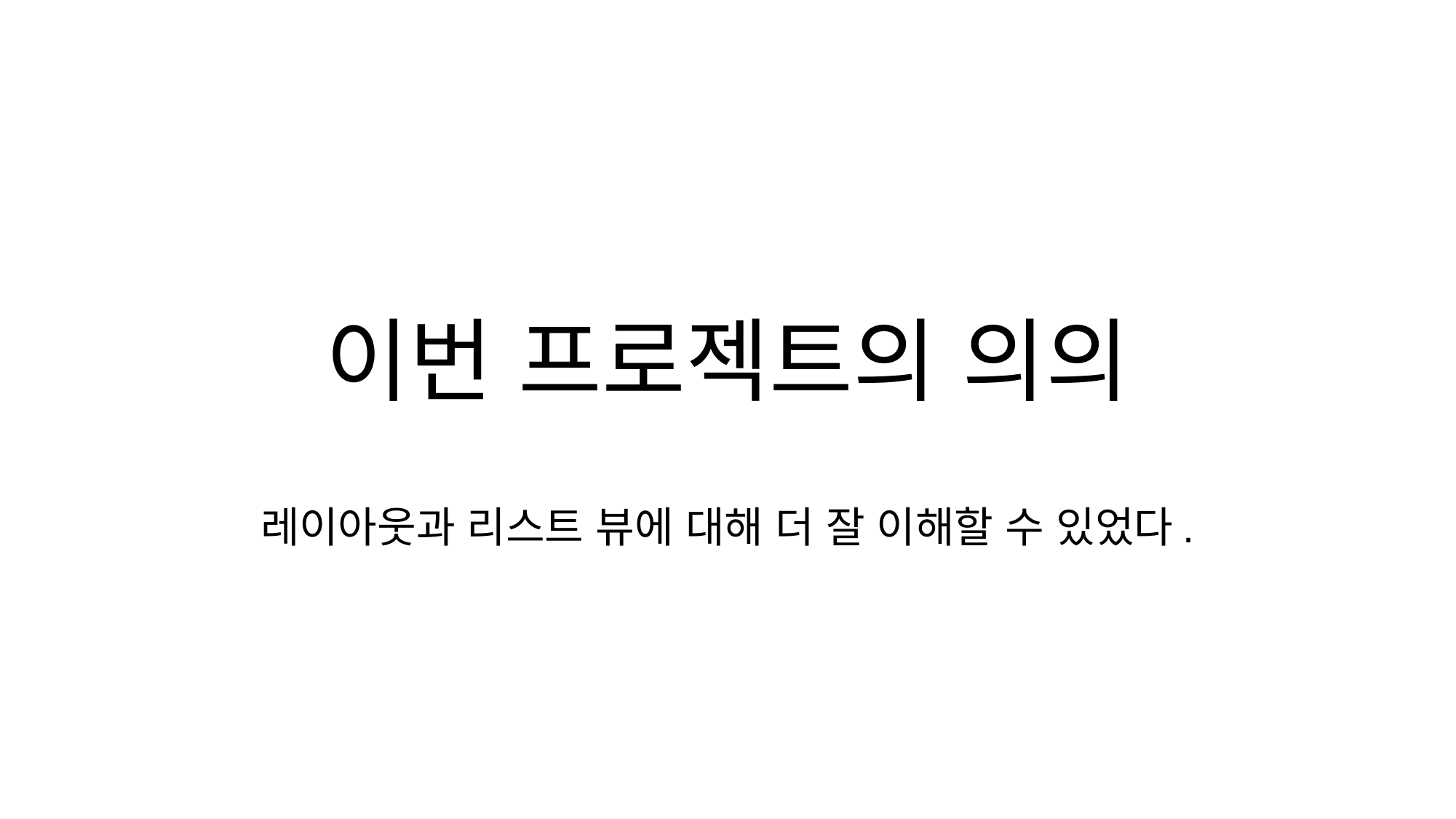

# 이번 프로젝트의 의의
레이아웃과 리스트 뷰에 대해 더 잘 이해할 수 있었다.